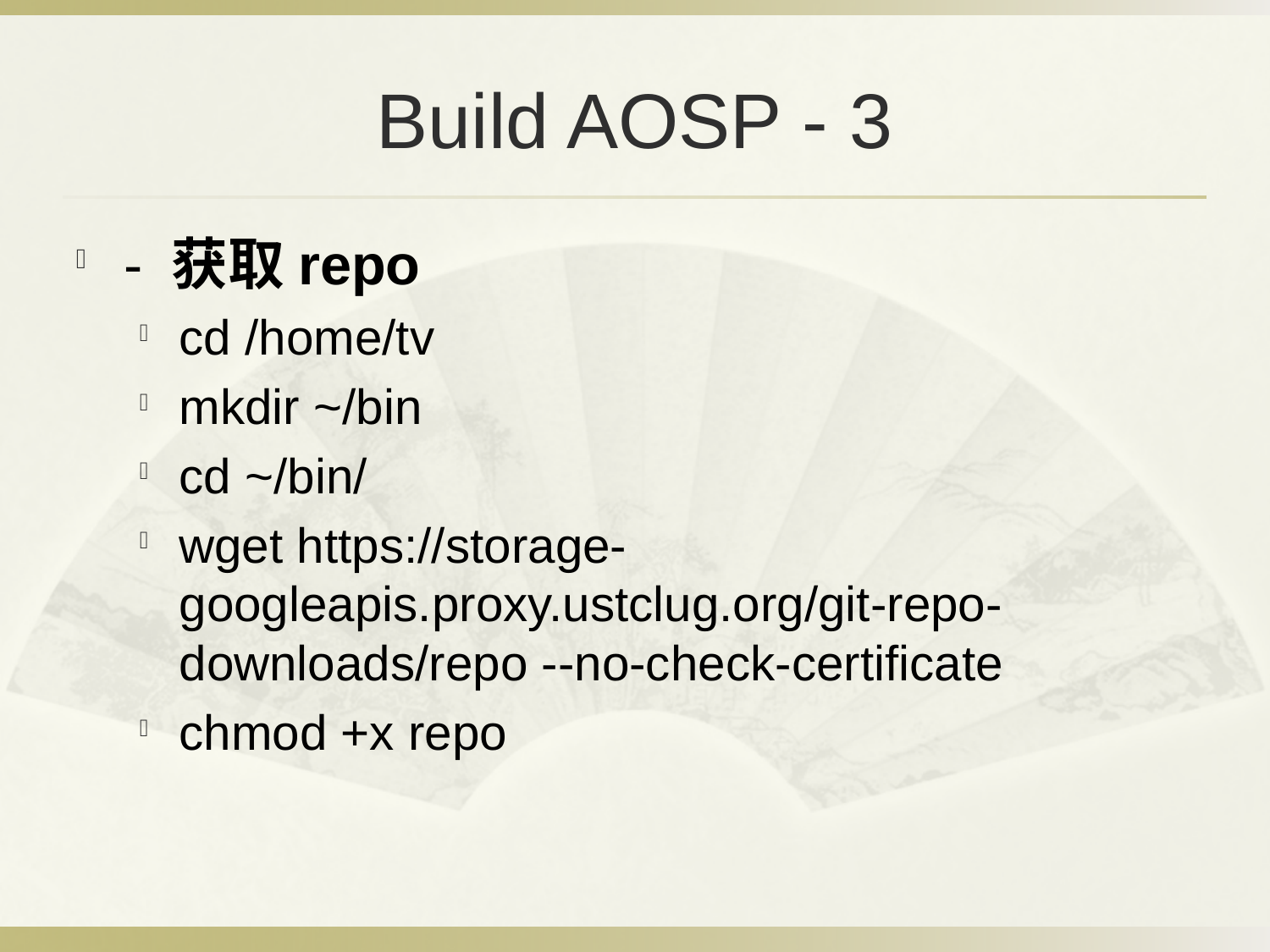

# Build AOSP - 3
- 获取repo
cd /home/tv
mkdir ~/bin
cd ~/bin/
wget https://storage-googleapis.proxy.ustclug.org/git-repo-downloads/repo --no-check-certificate
chmod +x repo